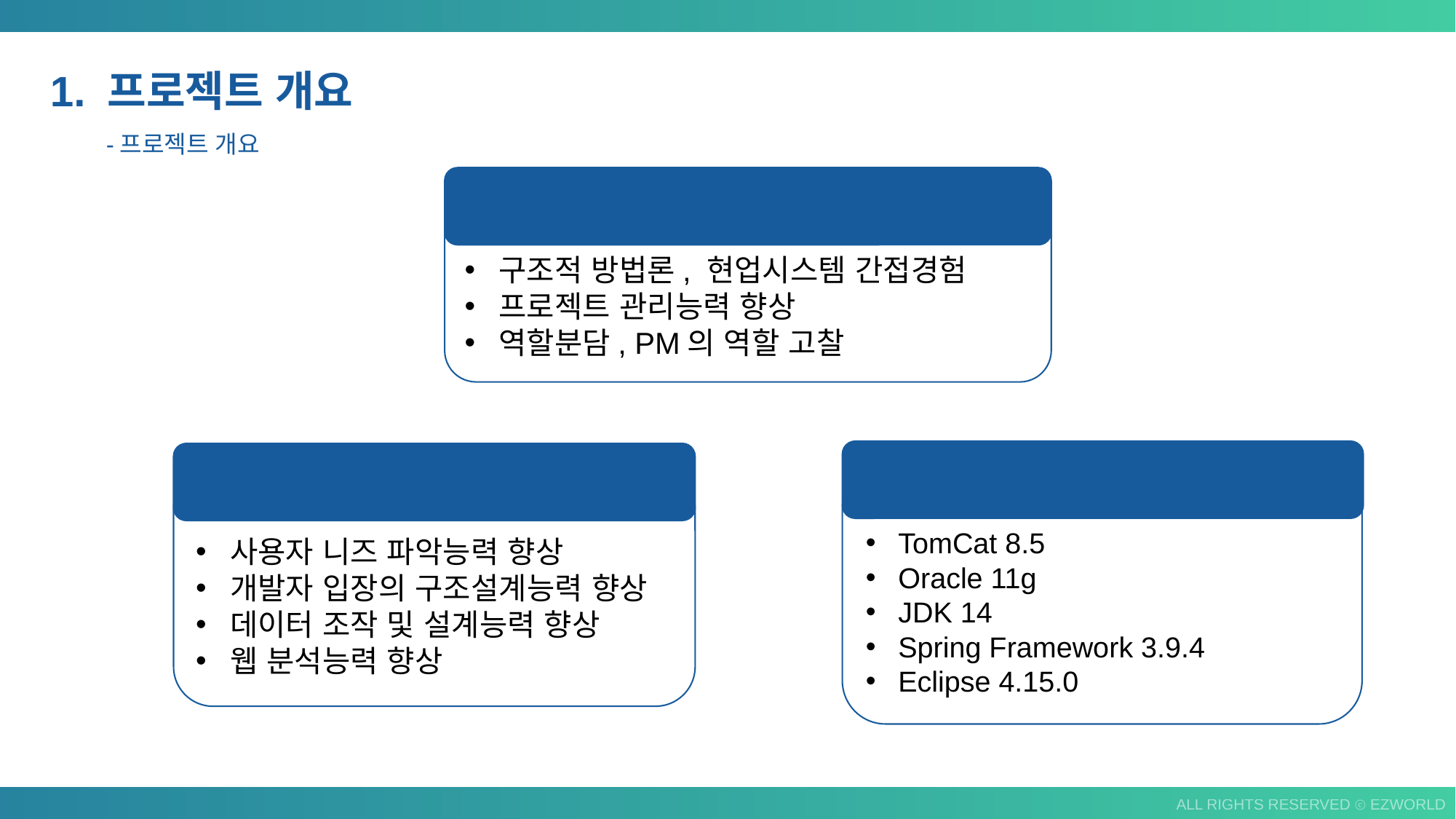

1. 프로젝트 개요
-프로젝트 개요
주제선정 이유

구조적 방법론, 현업시스템 간접경험
프로젝트 관리능력 향상
역할분담, PM의 역할 고찰
개발환경

TomCat 8.5
Oracle 11g
JDK 14
Spring Framework 3.9.4
Eclipse 4.15.0
기대효과

사용자 니즈 파악능력 향상
개발자 입장의 구조설계능력 향상
데이터 조작 및 설계능력 향상
웹 분석능력 향상